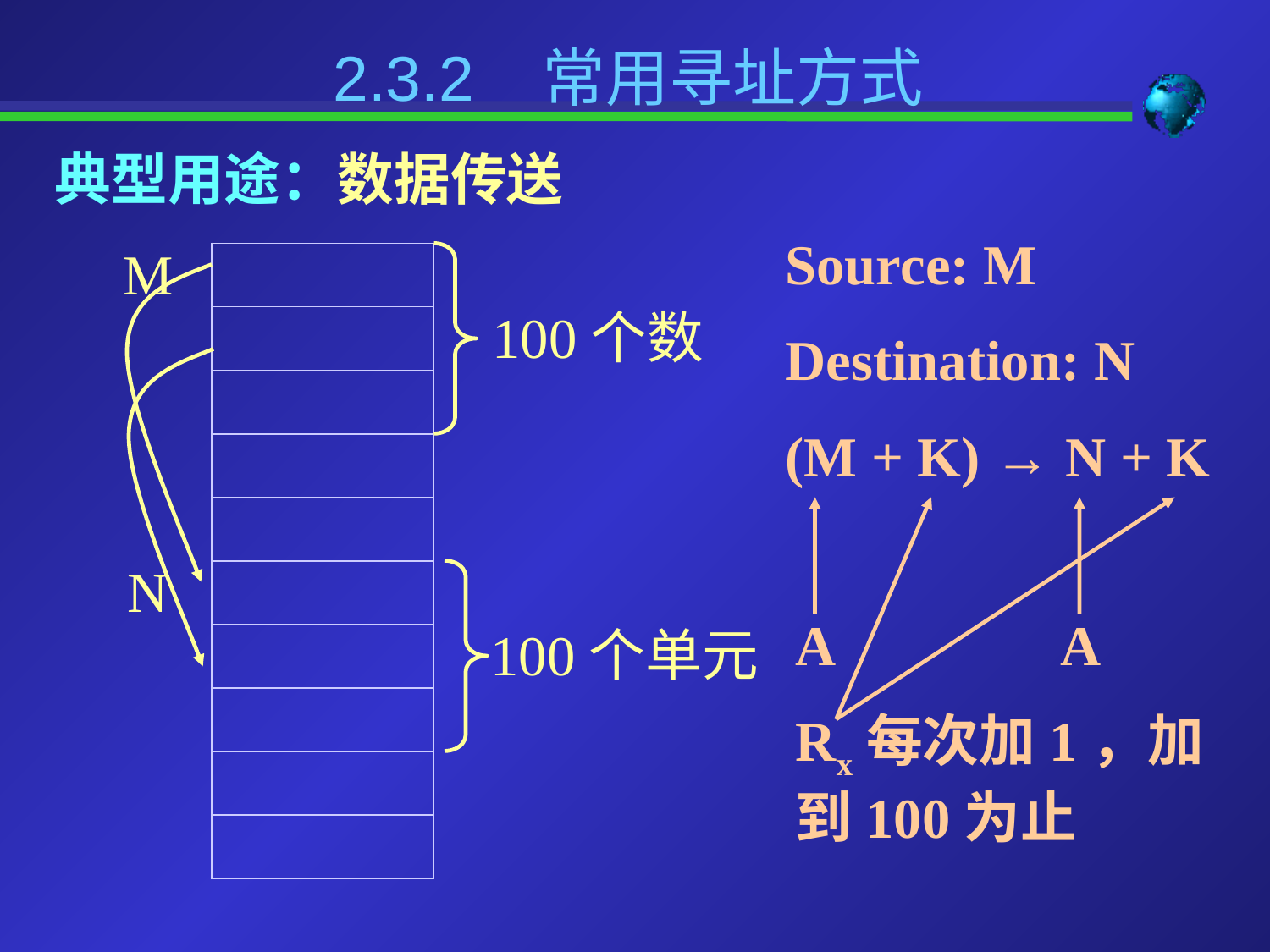

2.3.2   常用寻址方式
典型用途：数据传送
Source: M
Destination: N
(M + K) → N + K
M
|  |
| --- |
|  |
|  |
|  |
|  |
|  |
|  |
|  |
|  |
|  |

100个数

N

A		 A
Rx每次加1，加到100为止
100个单元
24